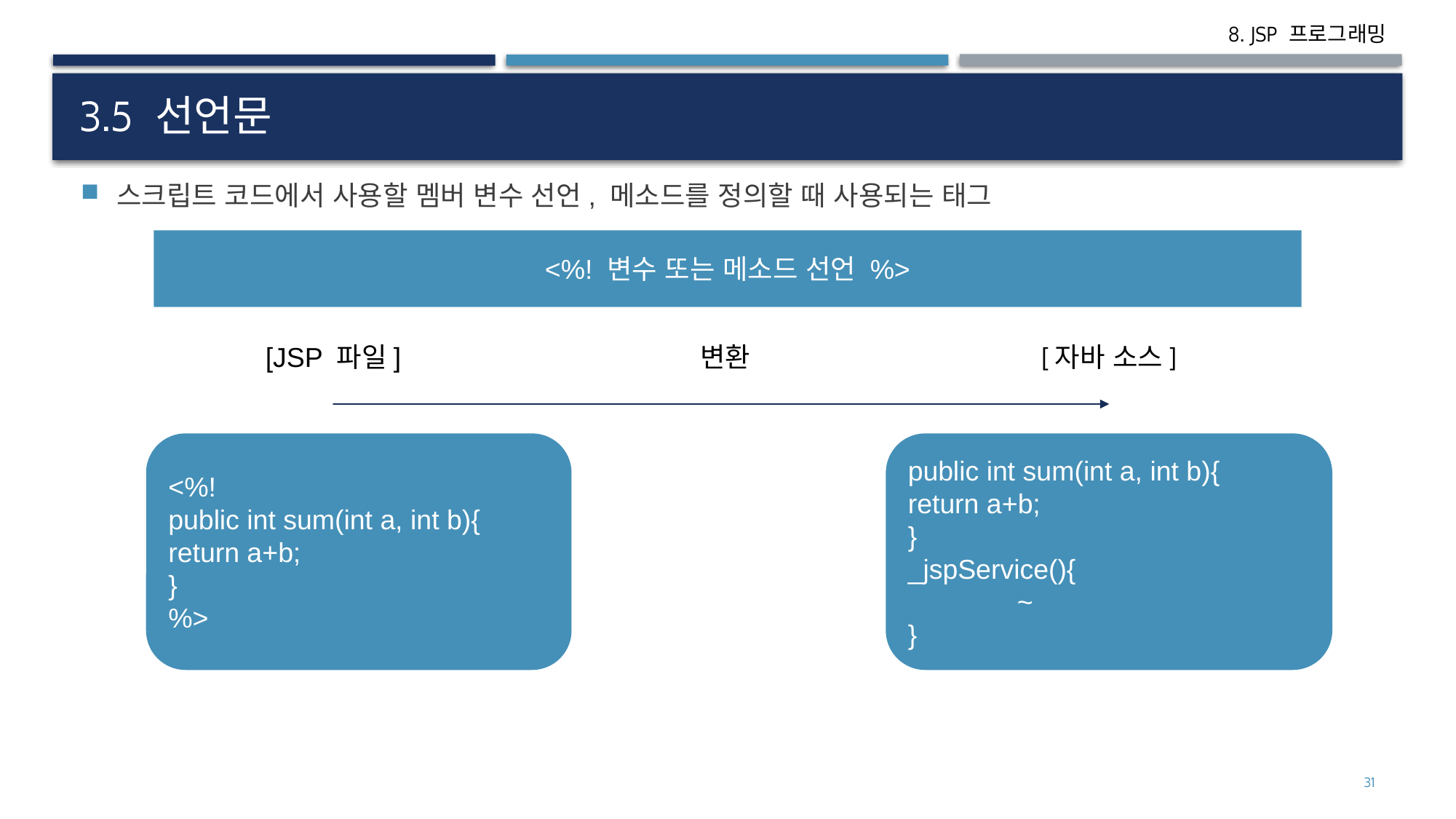

# 3.5 선언문
스크립트 코드에서 사용할 멤버 변수 선언, 메소드를 정의할 때 사용되는 태그
<%! 변수 또는 메소드 선언 %>
[JSP 파일]
변환
[자바 소스]
<%!
public int sum(int a, int b){
return a+b;
}
%>
public int sum(int a, int b){
return a+b;
}
_jspService(){
	~
}
31